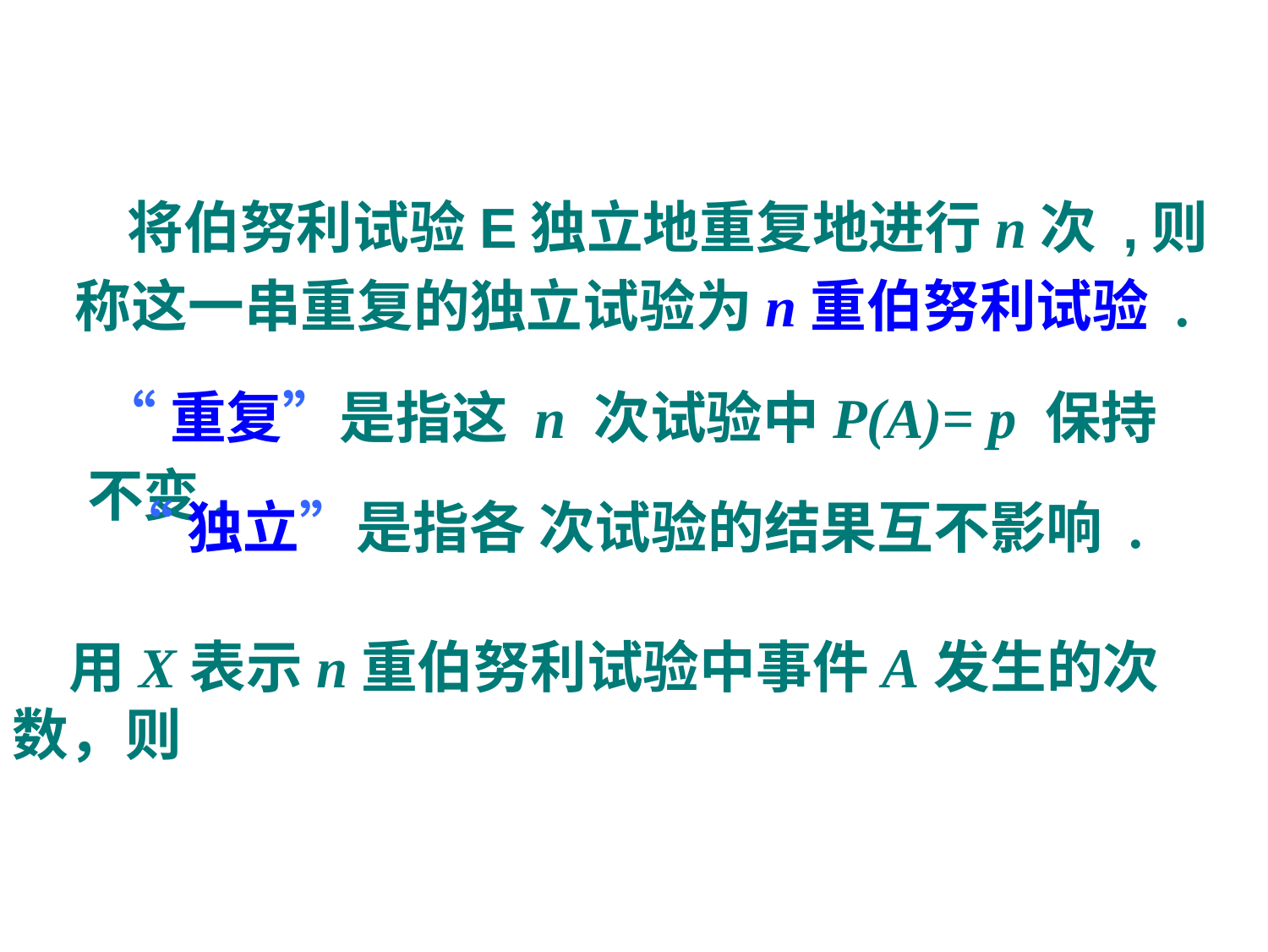

将伯努利试验E独立地重复地进行n次 ,则称这一串重复的独立试验为n重伯努利试验 .
 “重复”是指这 n 次试验中P(A)= p 保持不变.
“独立”是指各 次试验的结果互不影响 .
    用X表示n重伯努利试验中事件A发生的次数，则